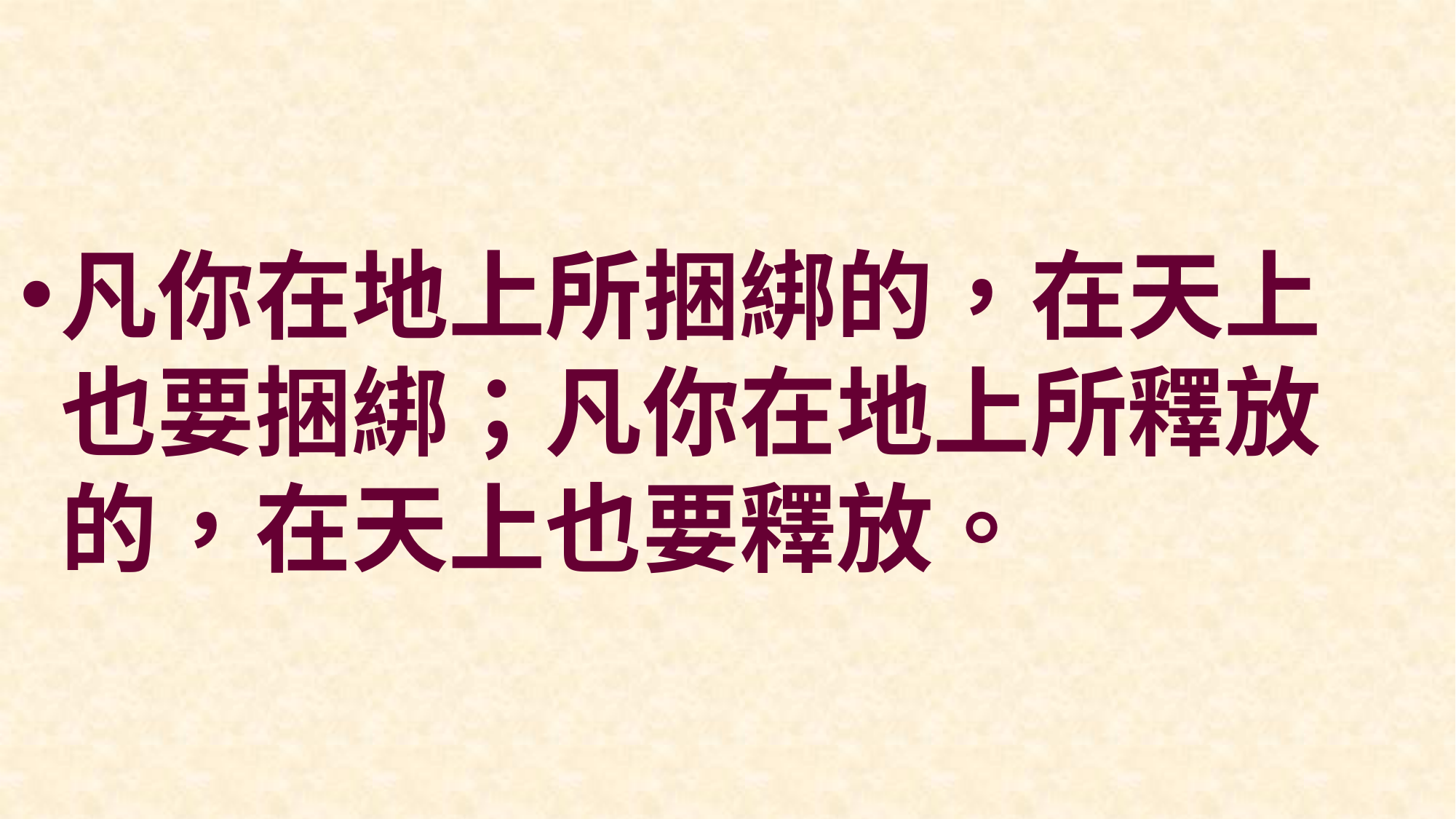

凡你在地上所捆綁的，在天上也要捆綁；凡你在地上所釋放的，在天上也要釋放。